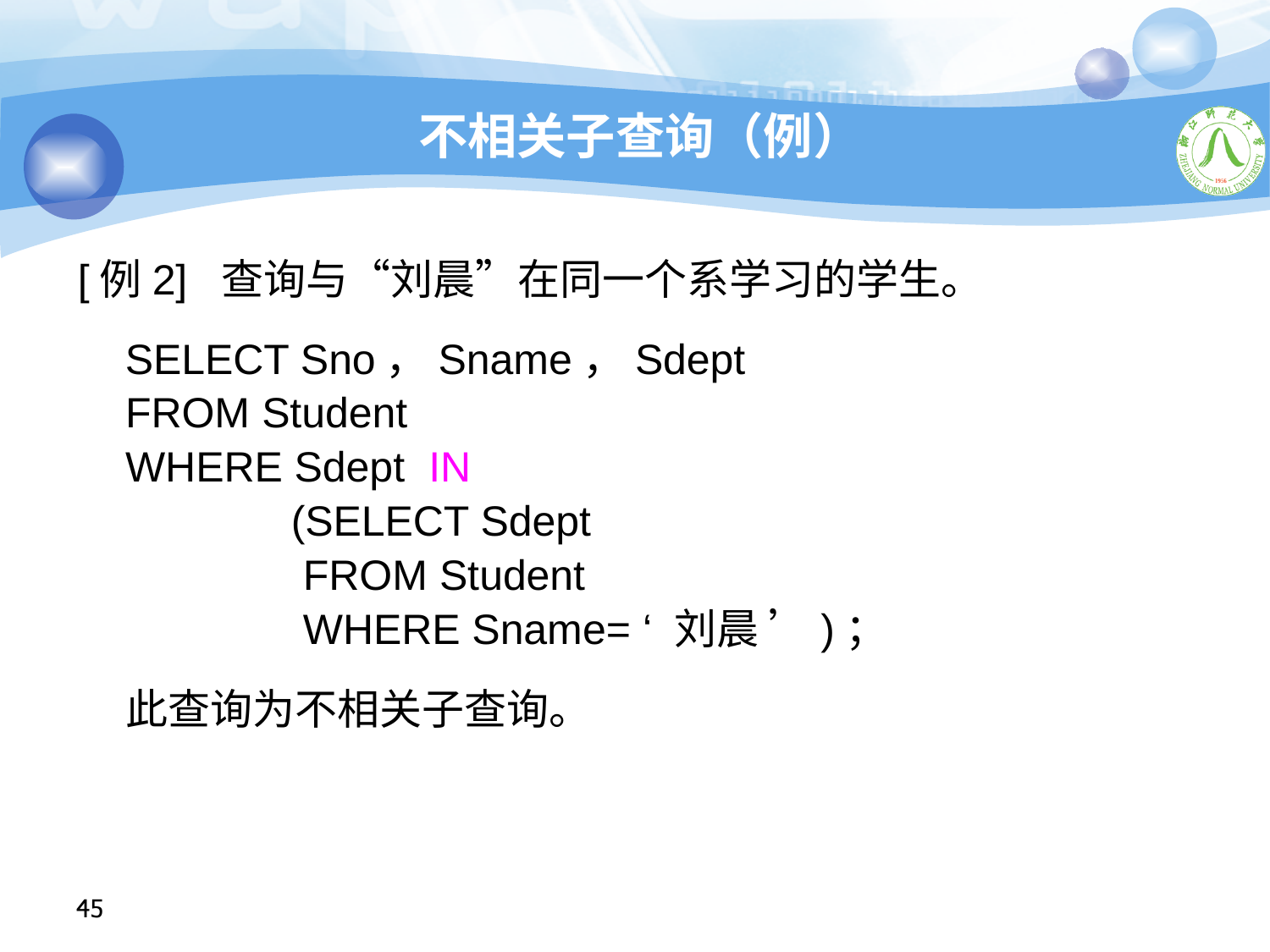

# 不相关子查询（例）
[例2]  查询与“刘晨”在同一个系学习的学生。
    SELECT Sno，Sname，Sdept
    	FROM Student
   	WHERE Sdept  IN
                  (SELECT Sdept
                   FROM Student
                   WHERE Sname= ‘ 刘晨 ’)；
    此查询为不相关子查询。

45